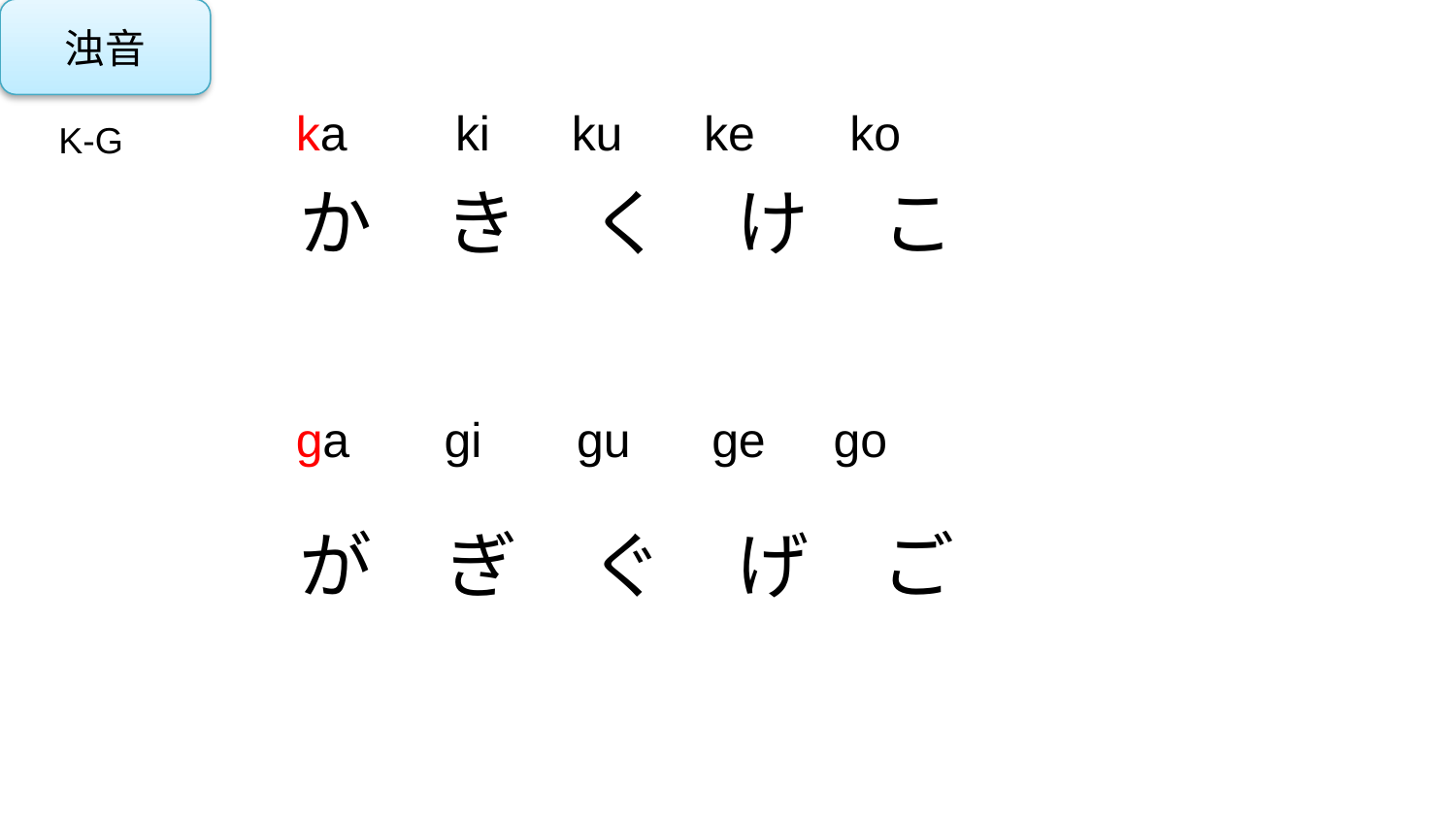

浊音
ka        ki      ku      ke       ko
K-G
か　き　く　け　こ
ga       gi       gu      ge     go
が　ぎ　ぐ　げ　ご
1.1.7七、副词